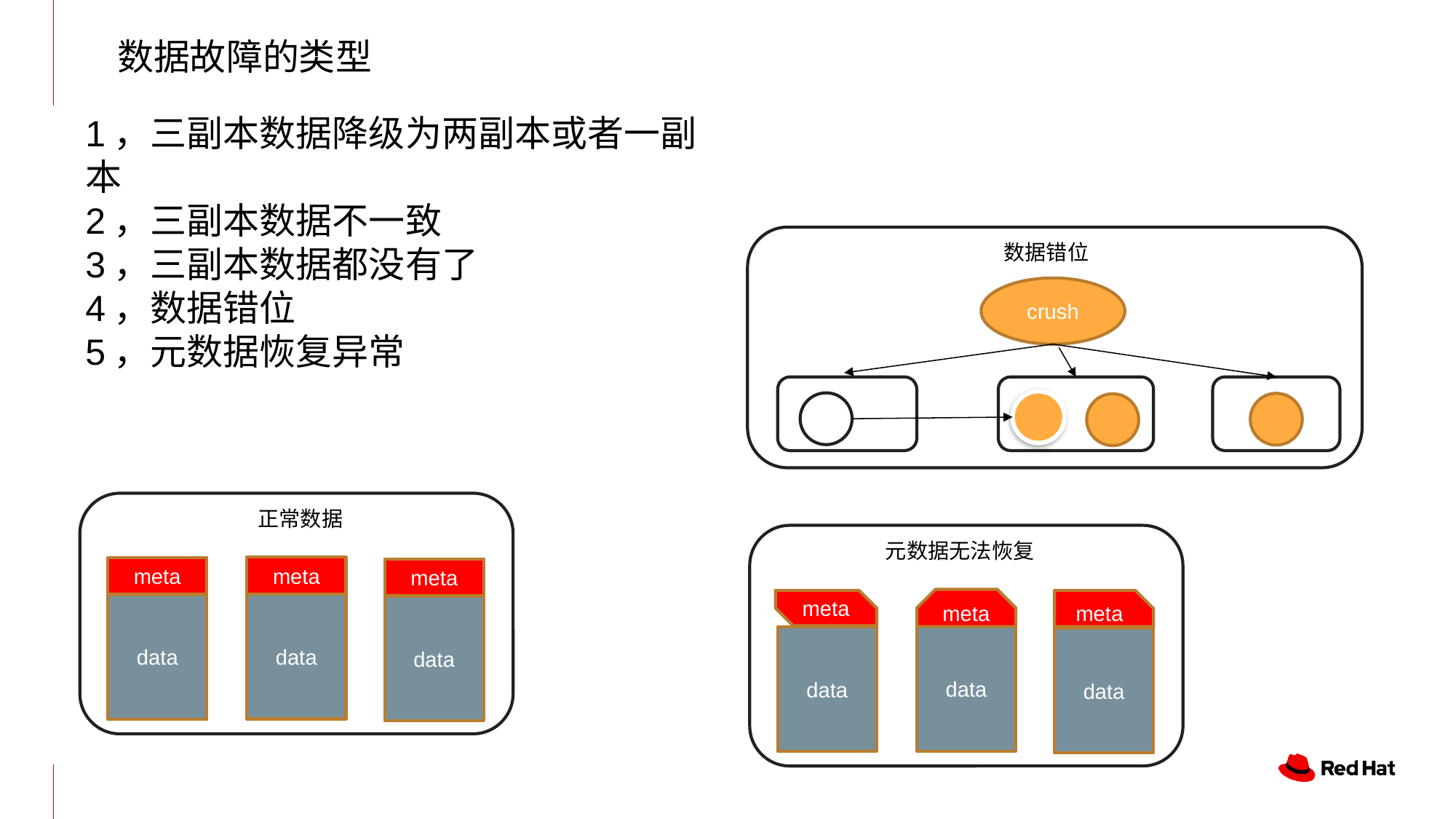

数据故障的类型
1，三副本数据降级为两副本或者一副本
2，三副本数据不一致
3，三副本数据都没有了
4，数据错位
5，元数据恢复异常

数据错位
crush

正常数据

元数据无法恢复
meta
meta
meta
meta
meta
meta
data
data
data
data
data
data